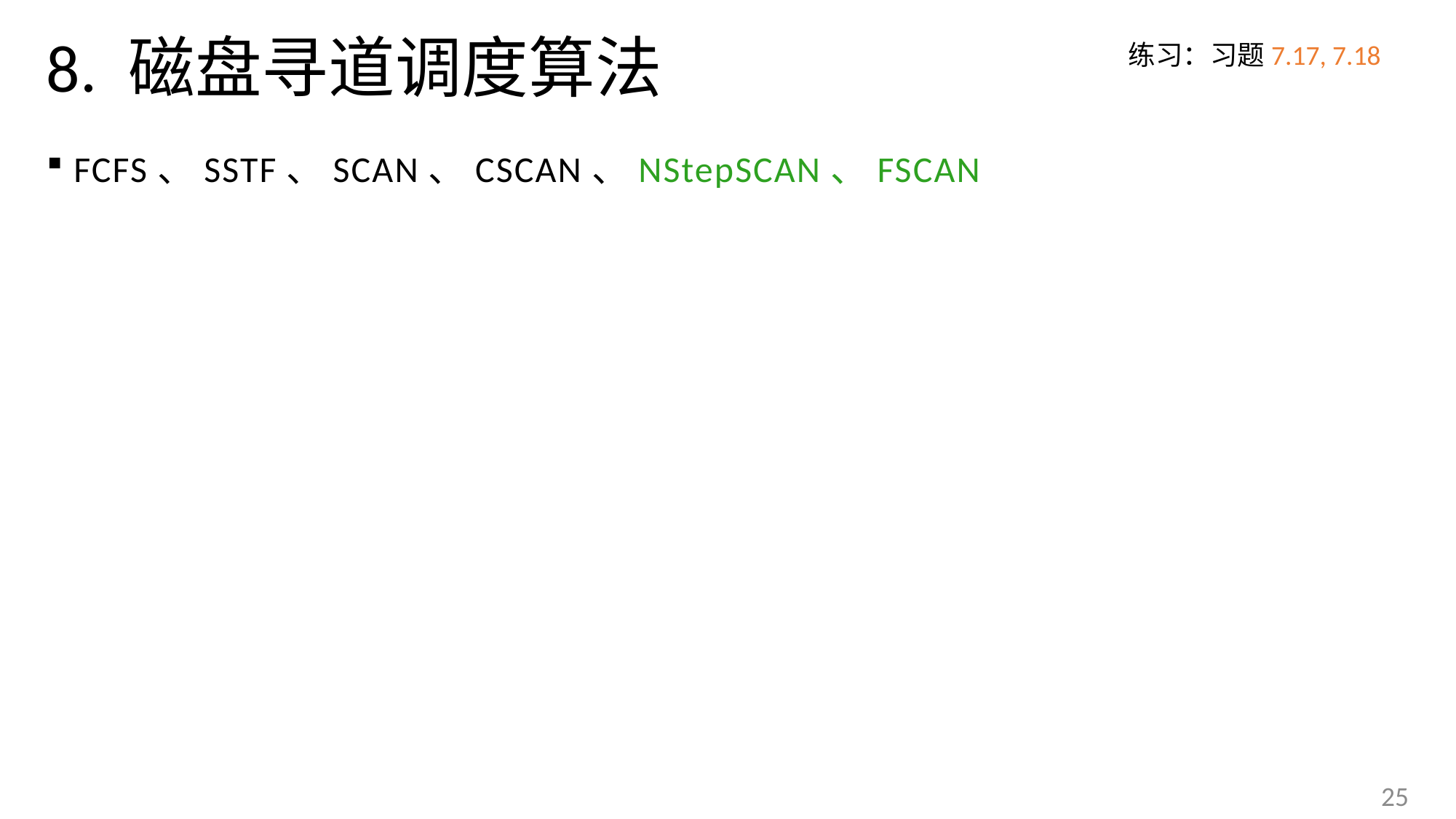

# 8. 磁盘寻道调度算法
练习：习题7.17, 7.18
FCFS、SSTF、SCAN、CSCAN、NStepSCAN、FSCAN

25